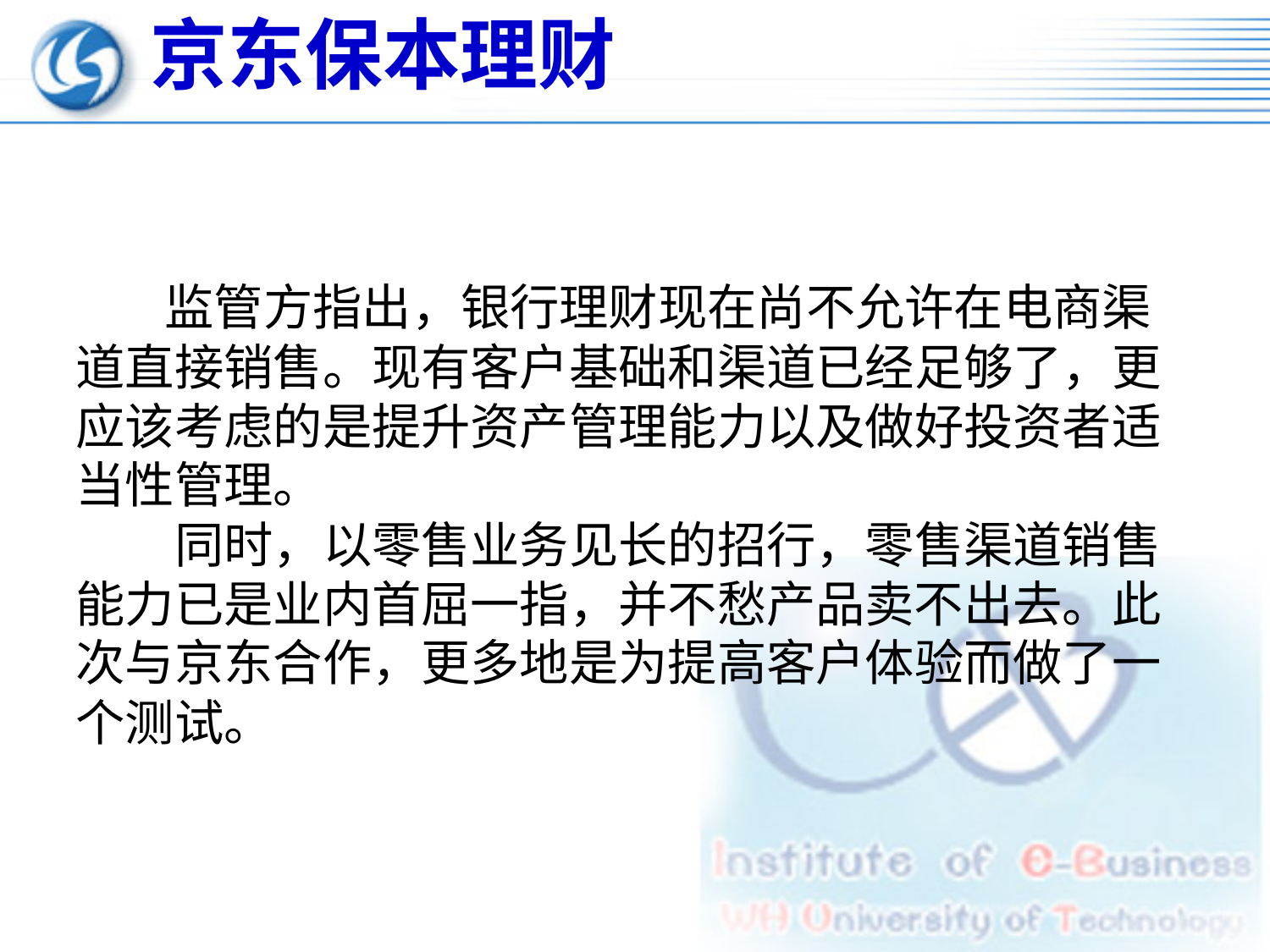

京东保本理财
       监管方指出，银行理财现在尚不允许在电商渠道直接销售。现有客户基础和渠道已经足够了，更应该考虑的是提升资产管理能力以及做好投资者适当性管理。
　　同时，以零售业务见长的招行，零售渠道销售能力已是业内首屈一指，并不愁产品卖不出去。此次与京东合作，更多地是为提高客户体验而做了一个测试。